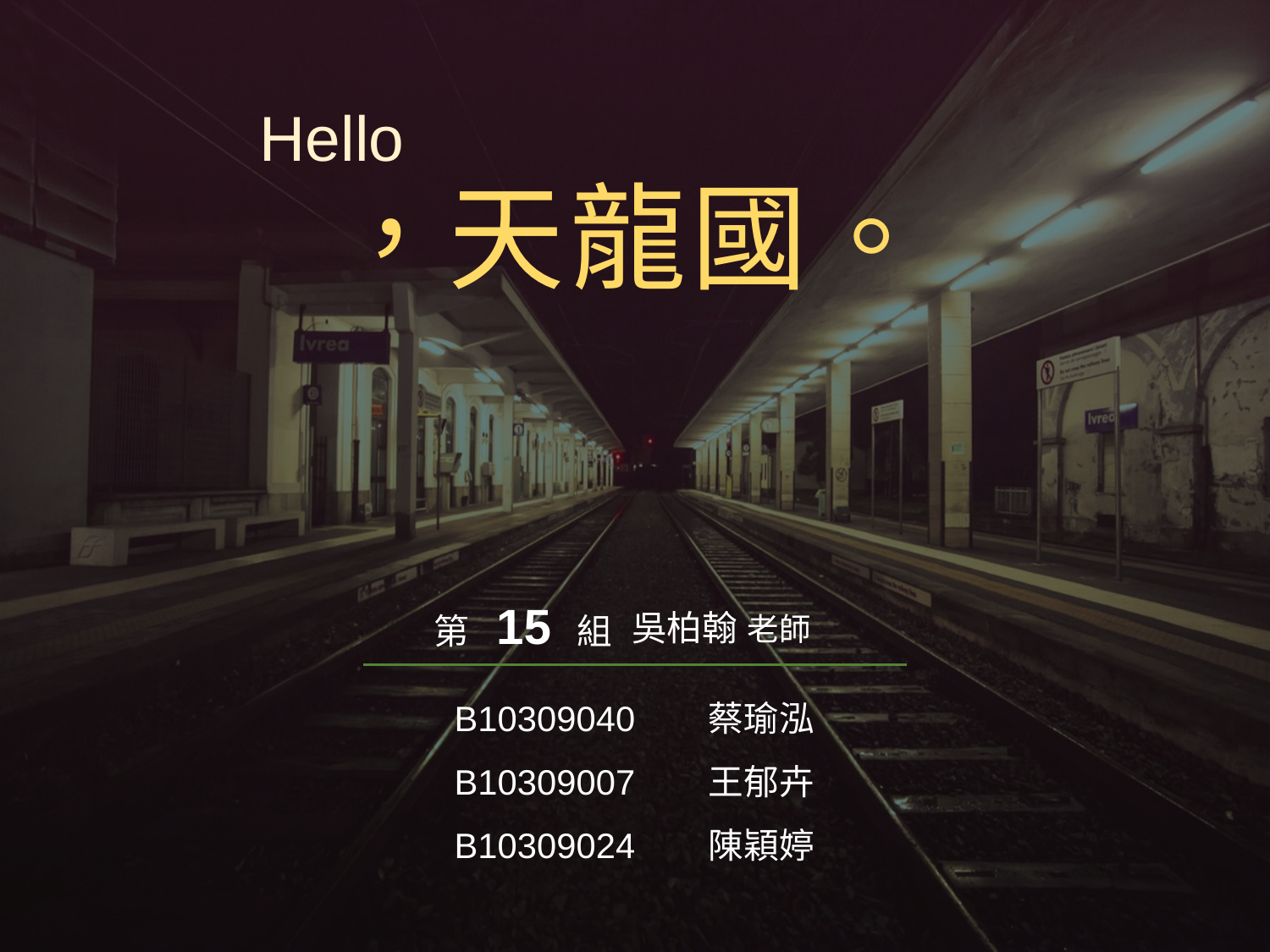

Hello
# ，天龍國。
第 15 組
B10309040	蔡瑜泓
B10309007	王郁卉
B10309024	陳穎婷
吳柏翰 老師